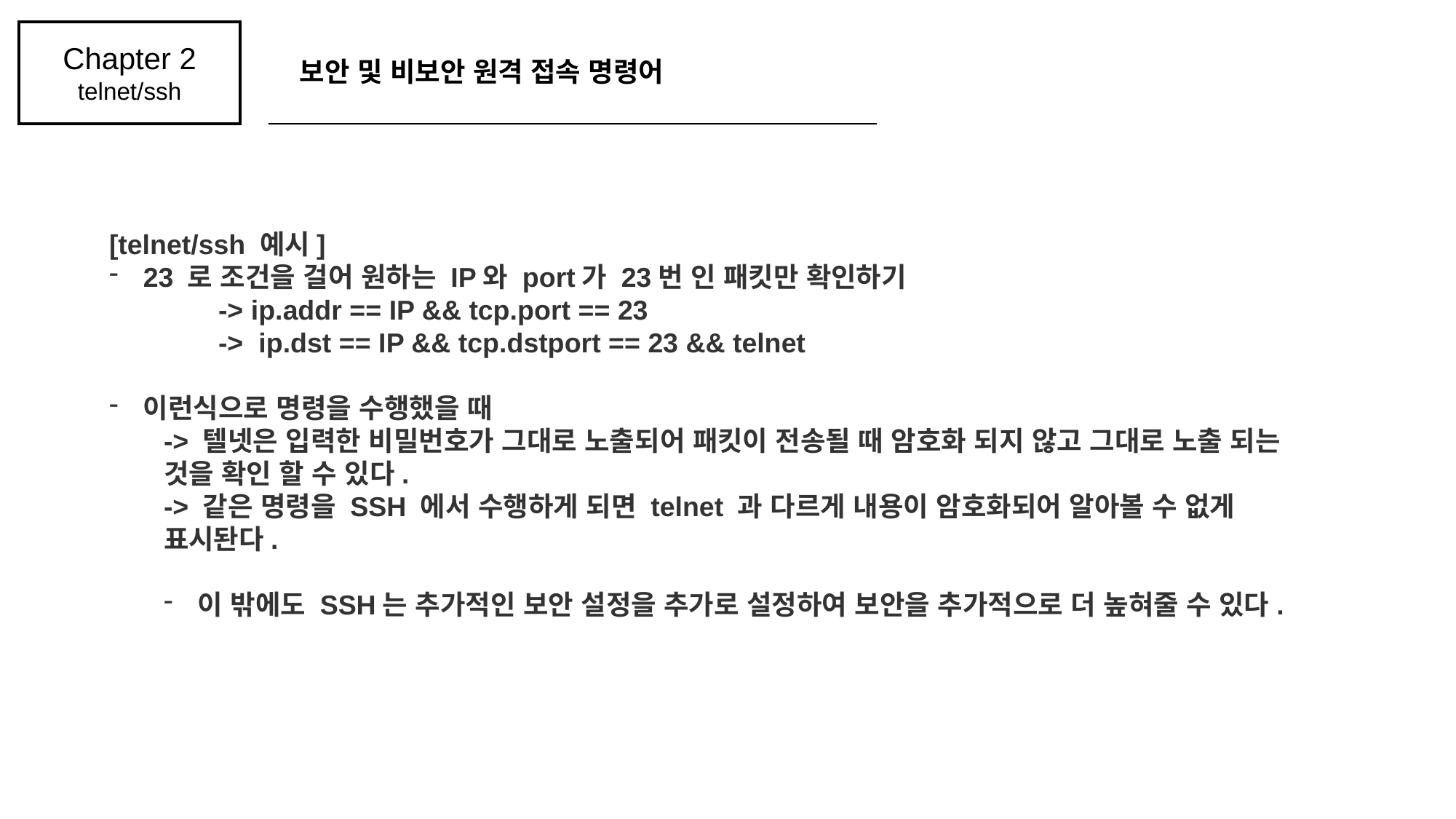

Chapter 2
telnet/ssh
보안 및 비보안 원격 접속 명령어
[telnet/ssh 예시]
23 로 조건을 걸어 원하는 IP와 port가 23번 인 패킷만 확인하기
	-> ip.addr == IP && tcp.port == 23
	->  ip.dst == IP && tcp.dstport == 23 && telnet

이런식으로 명령을 수행했을 때
-> 텔넷은 입력한 비밀번호가 그대로 노출되어 패킷이 전송될 때 암호화 되지 않고 그대로 노출 되는 것을 확인 할 수 있다.
-> 같은 명령을 SSH 에서 수행하게 되면 telnet 과 다르게 내용이 암호화되어 알아볼 수 없게 표시돤다.

이 밖에도 SSH는 추가적인 보안 설정을 추가로 설정하여 보안을 추가적으로 더 높혀줄 수 있다.